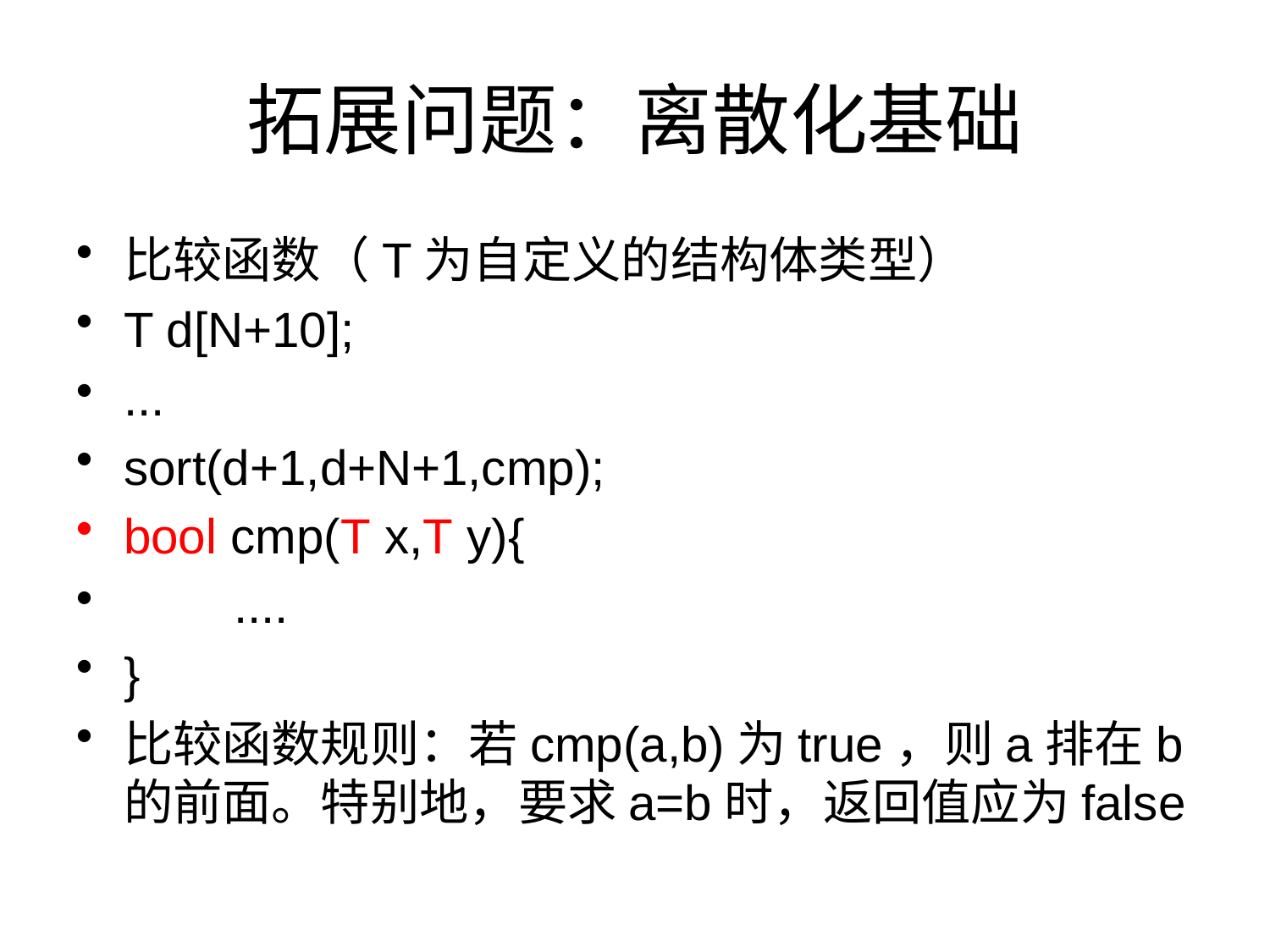

# 拓展问题：离散化基础
比较函数（T为自定义的结构体类型）
T d[N+10];
...
sort(d+1,d+N+1,cmp);
bool cmp(T x,T y){
        ....
}
比较函数规则：若cmp(a,b)为true，则a排在b的前面。特别地，要求a=b时，返回值应为false